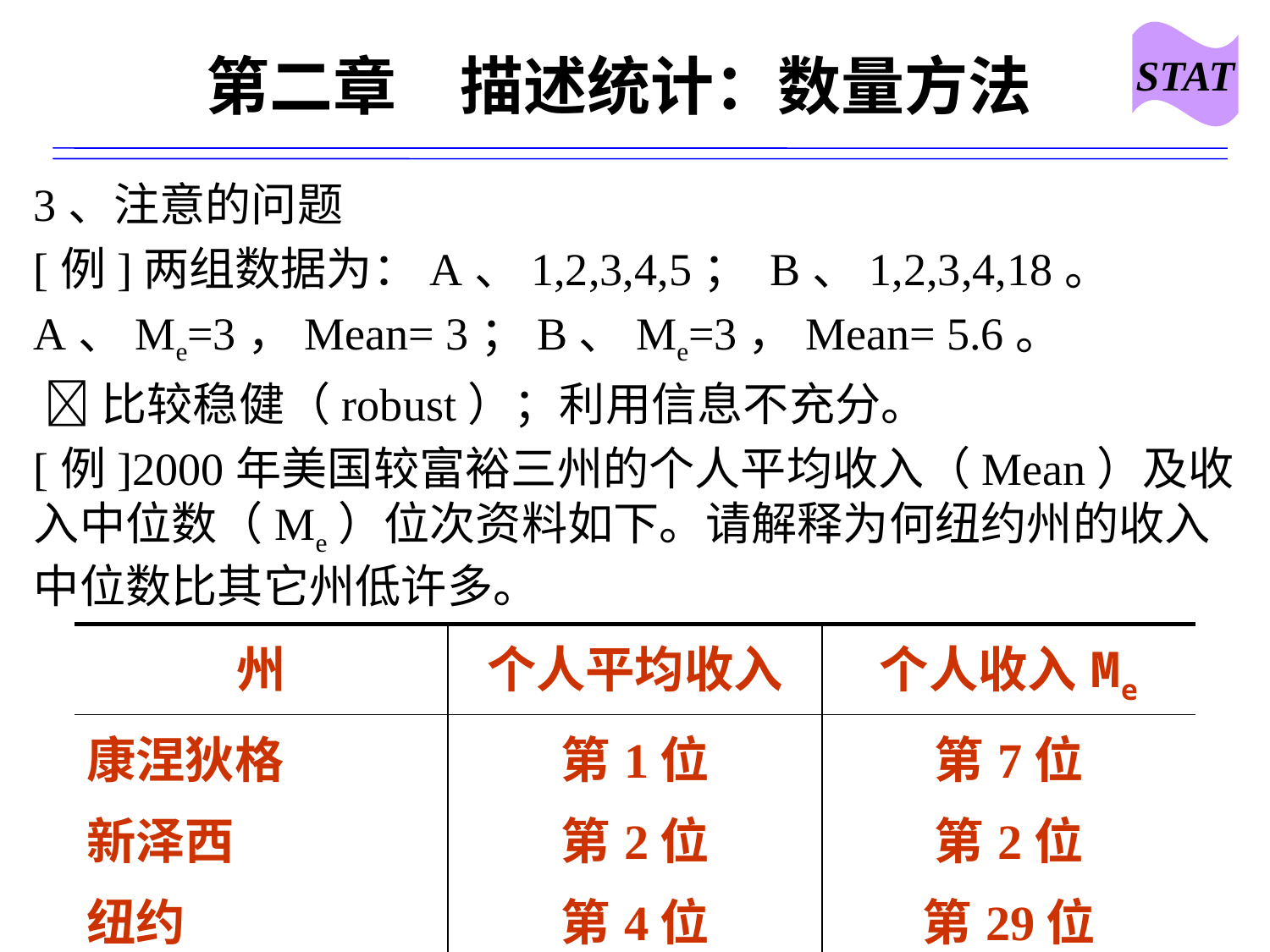

STAT
# 第二章　描述统计：数量方法

3、注意的问题
[例]两组数据为：A、1,2,3,4,5； B、1,2,3,4,18。
A、Me=3，Mean= 3；B、Me=3，Mean= 5.6。
 ⇒比较稳健（robust）；利用信息不充分。
[例]2000年美国较富裕三州的个人平均收入（Mean）及收入中位数（Me）位次资料如下。请解释为何纽约州的收入中位数比其它州低许多。

| 州 | 个人平均收入 | 个人收入Me |
| --- | --- | --- |
| 康涅狄格 新泽西 纽约 | 第1位 第2位 第4位 | 第7位 第2位 第29位 |